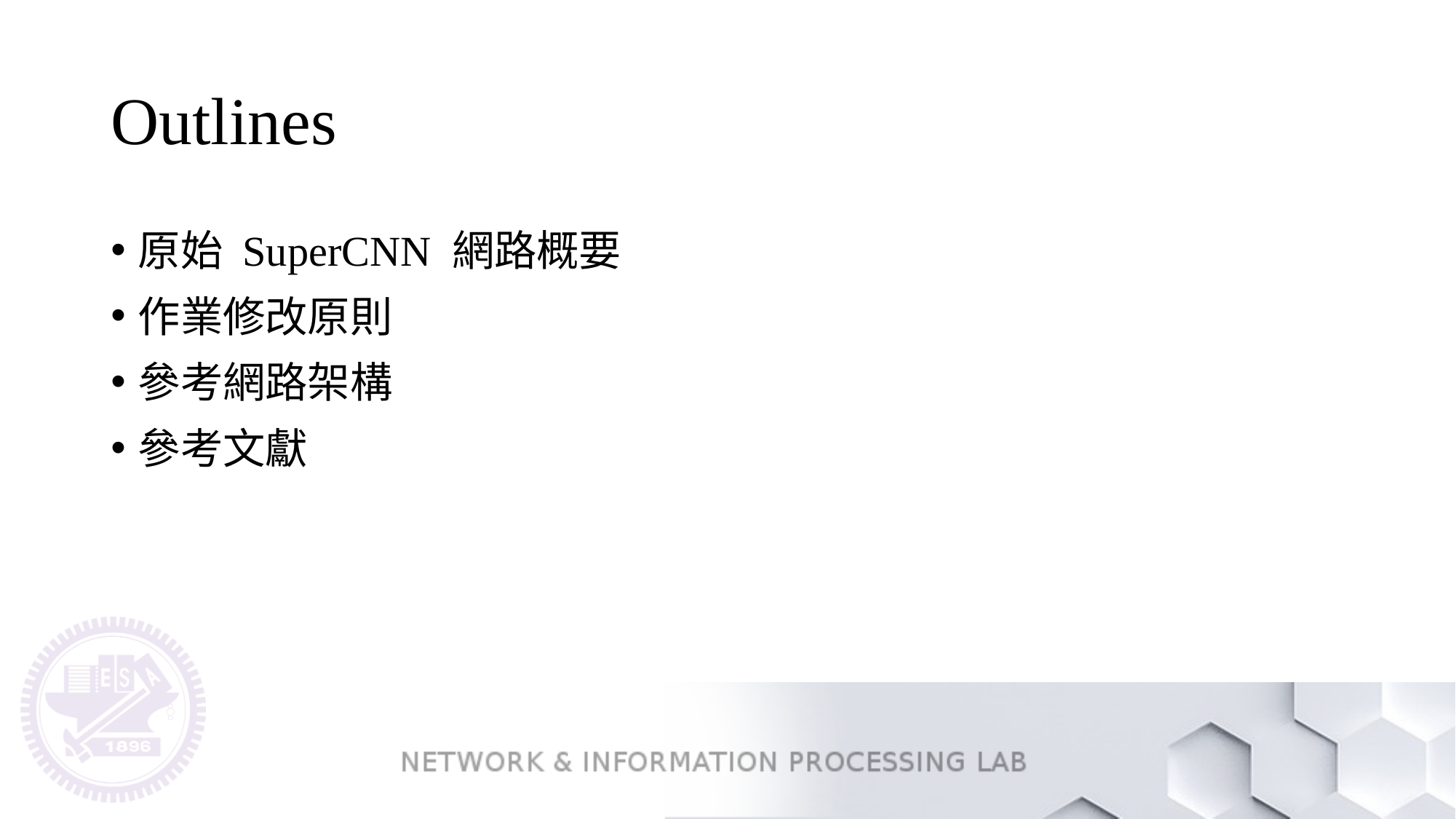

# Outlines
原始 SuperCNN 網路概要
作業修改原則
參考網路架構
參考文獻